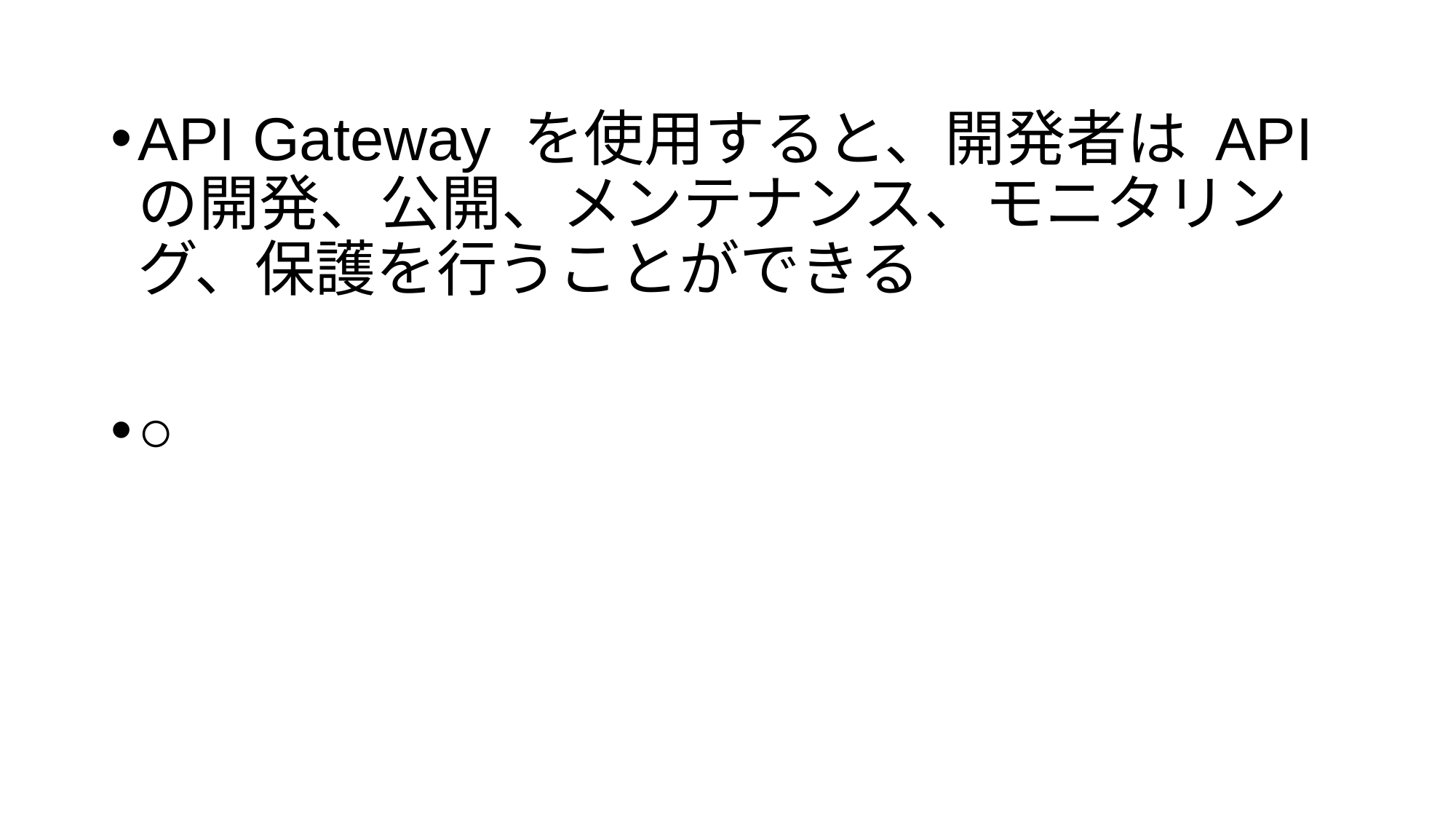

API Gateway を使用すると、開発者は API の開発、公開、メンテナンス、モニタリング、保護を行うことができる

○